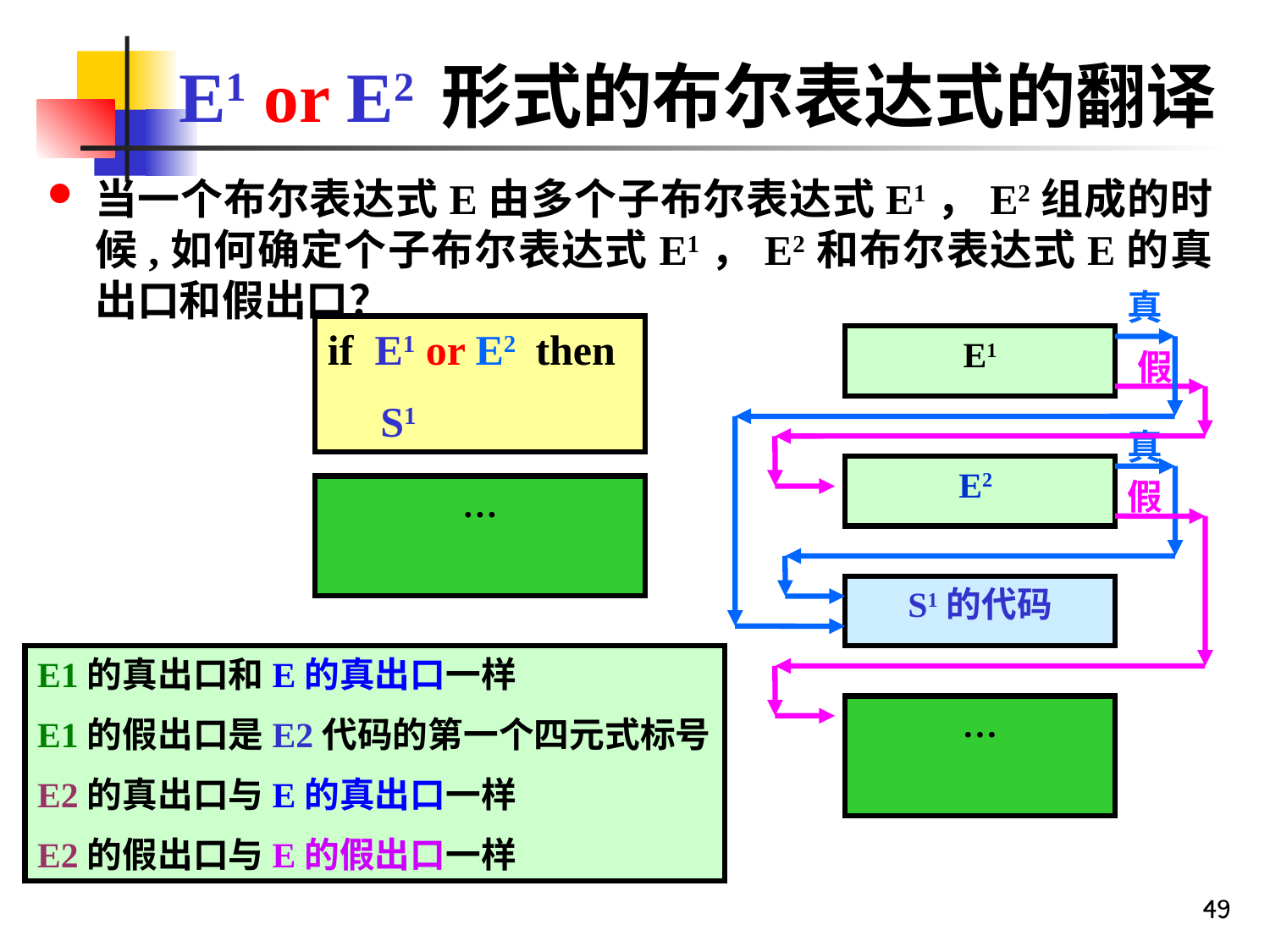

E1 or E2 形式的布尔表达式的翻译
当一个布尔表达式E由多个子布尔表达式E1，E2组成的时候,如何确定个子布尔表达式E1，E2和布尔表达式E的真出口和假出口？
真
if  E1 or E2  then
     S1
E1

假

真

E2

假

…

S1的代码

E1的真出口和E的真出口一样
E1的假出口是E2代码的第一个四元式标号
E2的真出口与E的真出口一样
E2的假出口与E的假出口一样

…

49